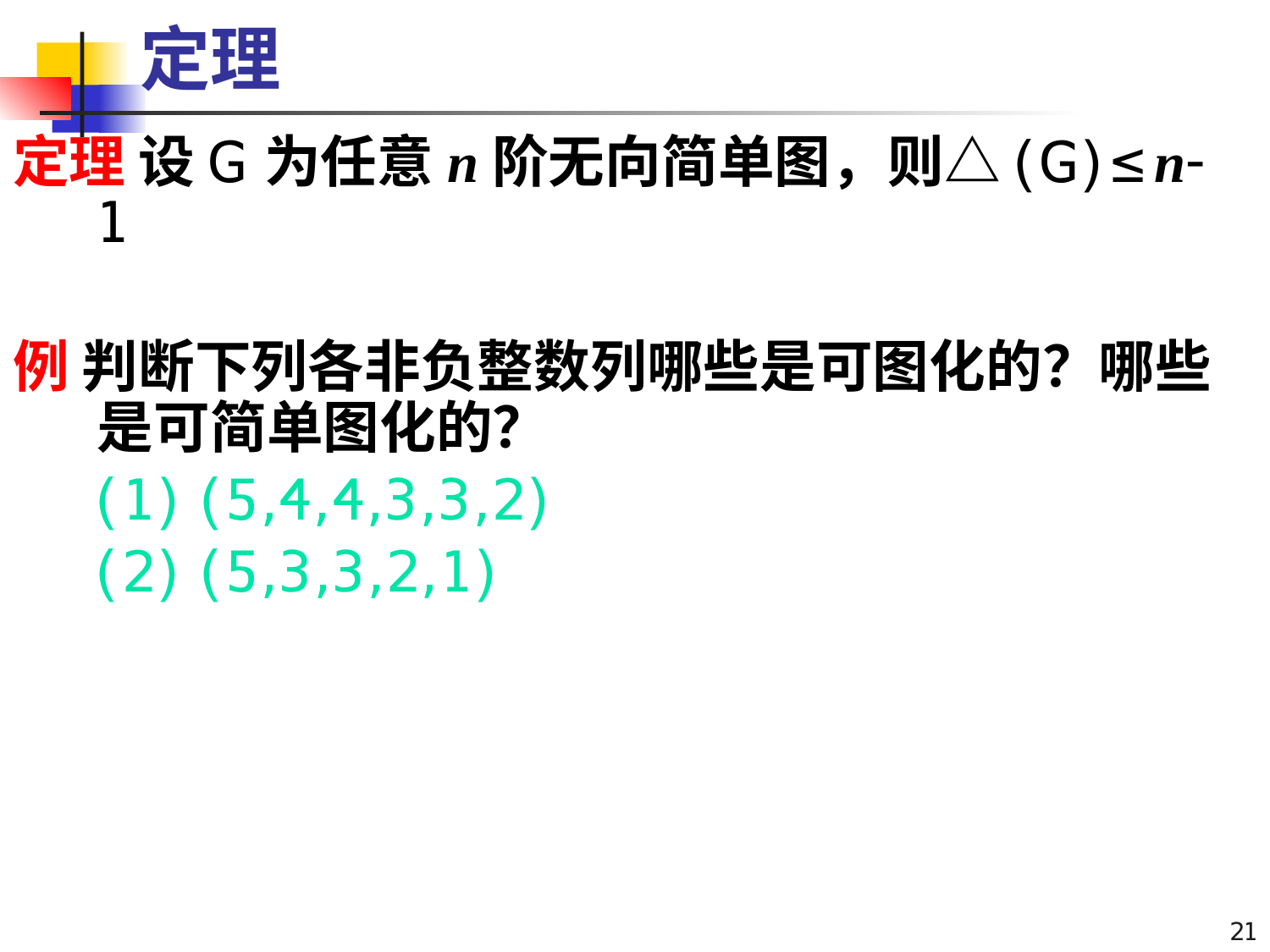

# 定理
定理 设G为任意n阶无向简单图，则△(G)≤n-1

例 判断下列各非负整数列哪些是可图化的？哪些是可简单图化的？
	(1) (5,4,4,3,3,2)
	(2) (5,3,3,2,1)
21